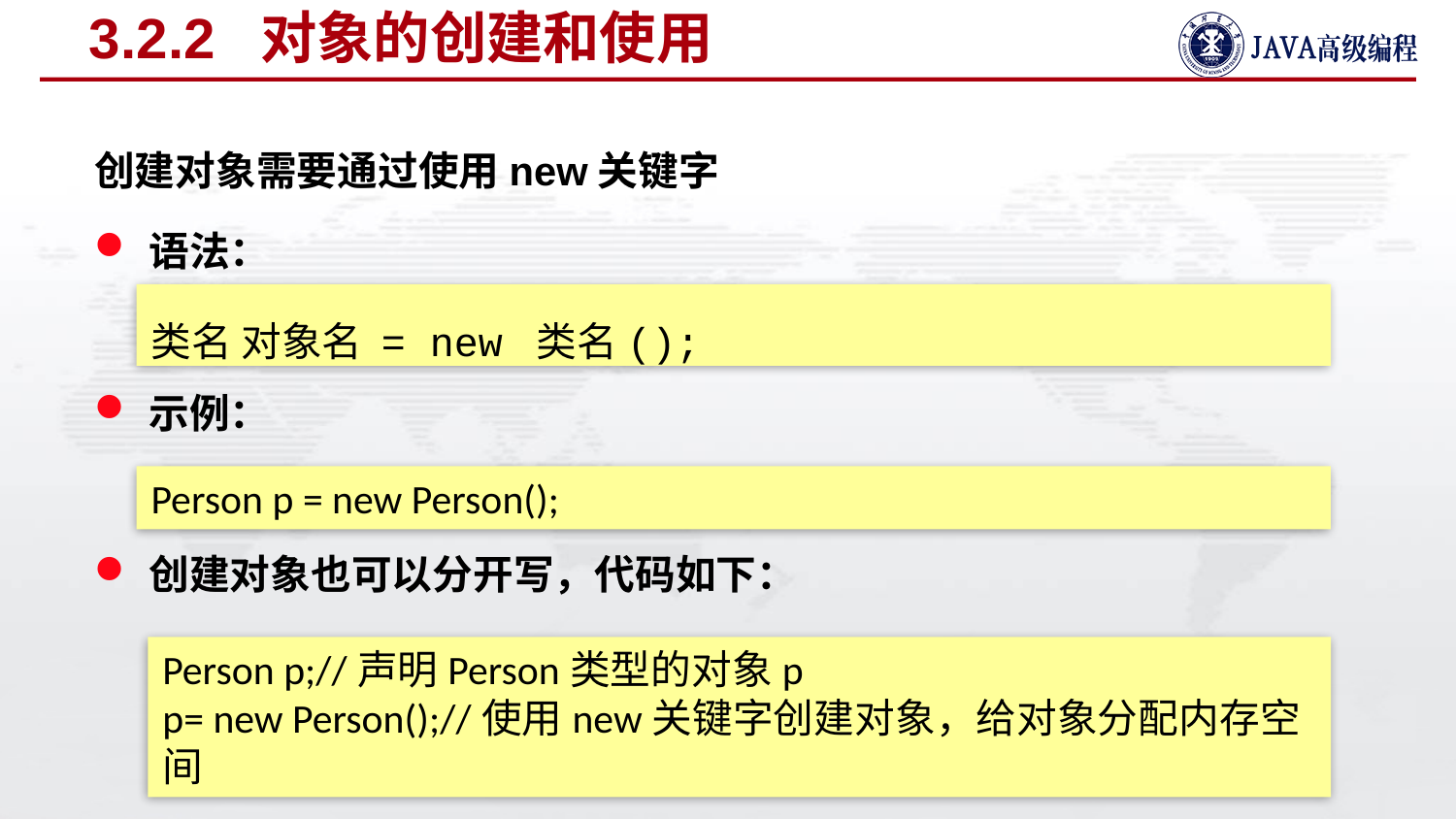

# 3.2.2  对象的创建和使用
创建对象需要通过使用new关键字
语法：

示例：

创建对象也可以分开写，代码如下：
类名 对象名 = new 类名();
Person p = new Person();
Person p;//声明Person类型的对象p
p= new Person();//使用new关键字创建对象，给对象分配内存空间